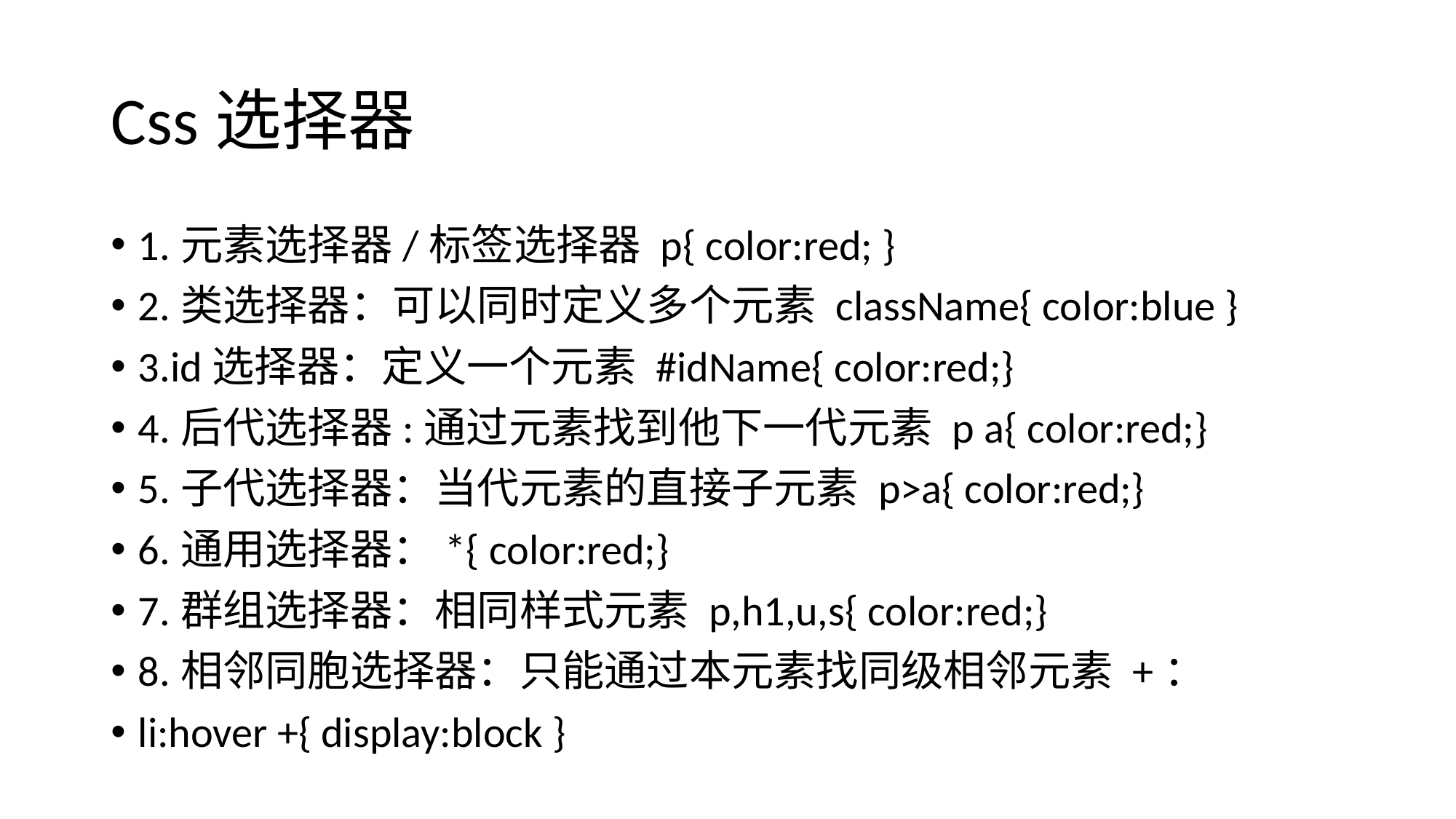

# Css选择器
1.元素选择器/标签选择器 p{ color:red; }
2.类选择器：可以同时定义多个元素 className{ color:blue }
3.id选择器：定义一个元素 #idName{ color:red;}
4.后代选择器:通过元素找到他下一代元素 p a{ color:red;}
5.子代选择器：当代元素的直接子元素 p>a{ color:red;}
6.通用选择器：*{ color:red;}
7.群组选择器：相同样式元素 p,h1,u,s{ color:red;}
8.相邻同胞选择器：只能通过本元素找同级相邻元素 +：
li:hover +{ display:block }